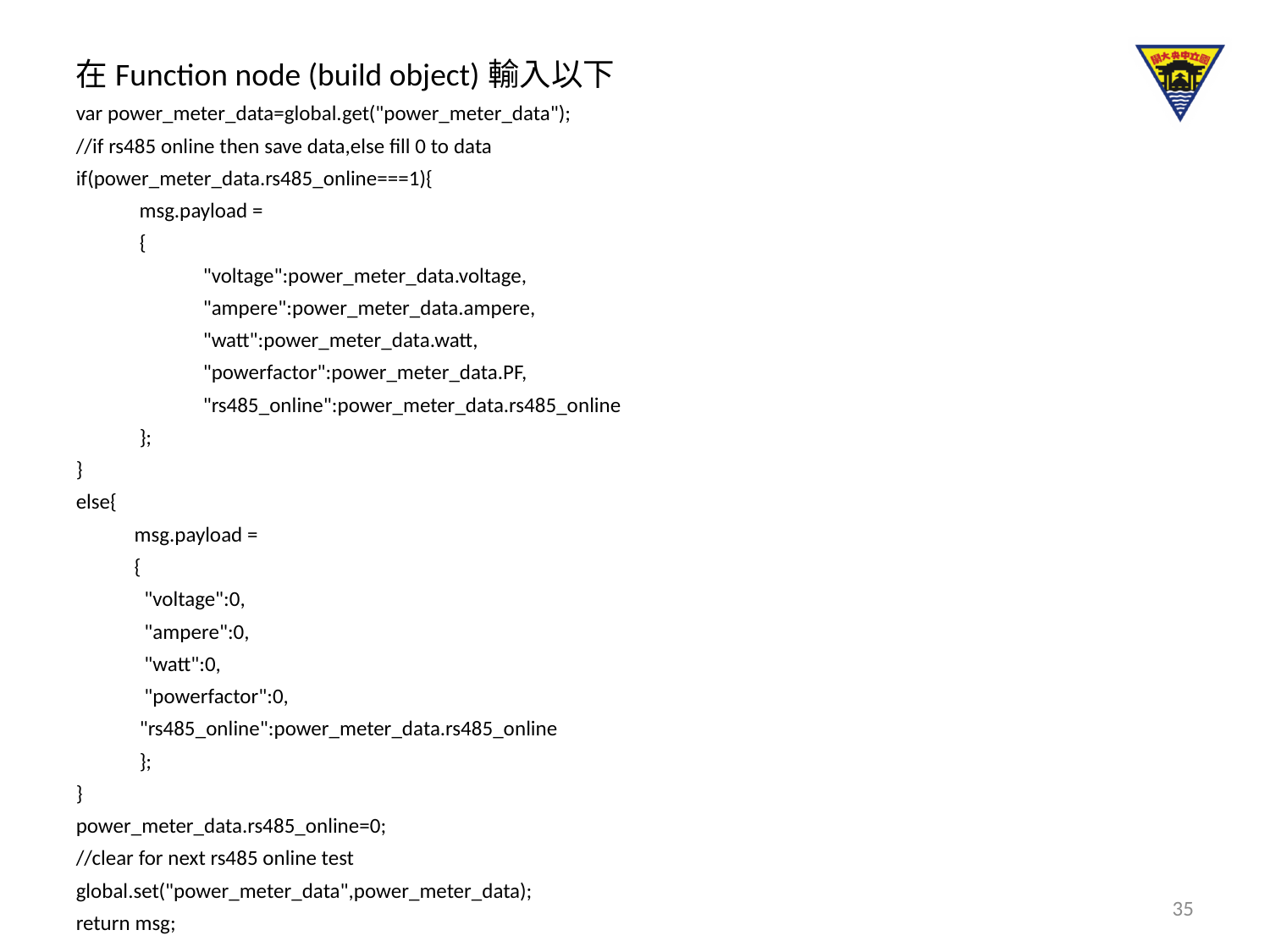

在Function node (build object)輸入以下
var power_meter_data=global.get("power_meter_data");
//if rs485 online then save data,else fill 0 to data
if(power_meter_data.rs485_online===1){
             msg.payload =
{
"voltage":power_meter_data.voltage,
"ampere":power_meter_data.ampere,
"watt":power_meter_data.watt,
"powerfactor":power_meter_data.PF,
"rs485_online":power_meter_data.rs485_online
};
}
else{
            msg.payload =
            {
 "voltage":0,
 "ampere":0,
 "watt":0,
 "powerfactor":0,
"rs485_online":power_meter_data.rs485_online
};
}
power_meter_data.rs485_online=0;
//clear for next rs485 online test
global.set("power_meter_data",power_meter_data);
return msg;
35